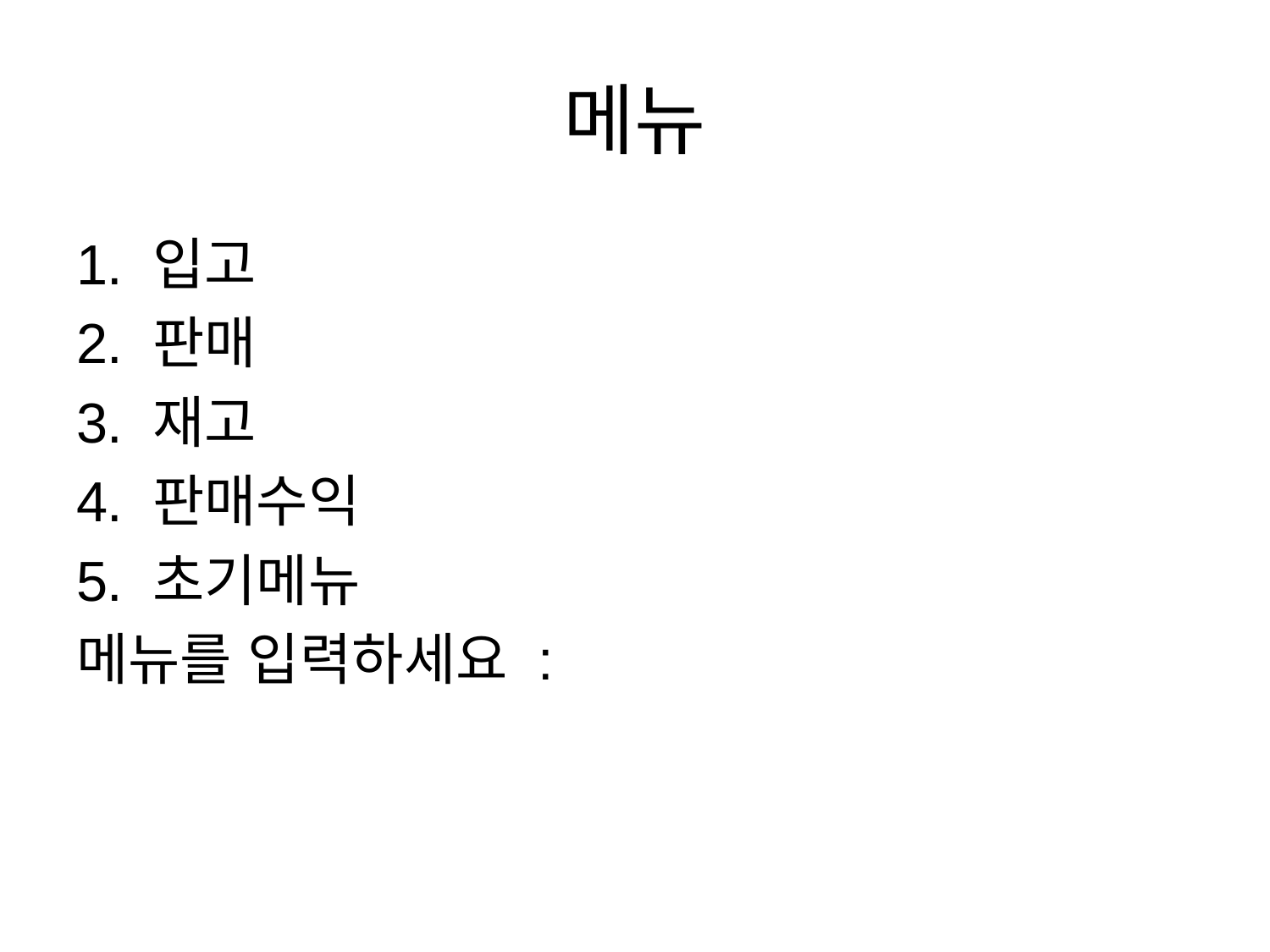

# 메뉴
1. 입고
2. 판매
3. 재고
4. 판매수익
5. 초기메뉴
메뉴를 입력하세요 :